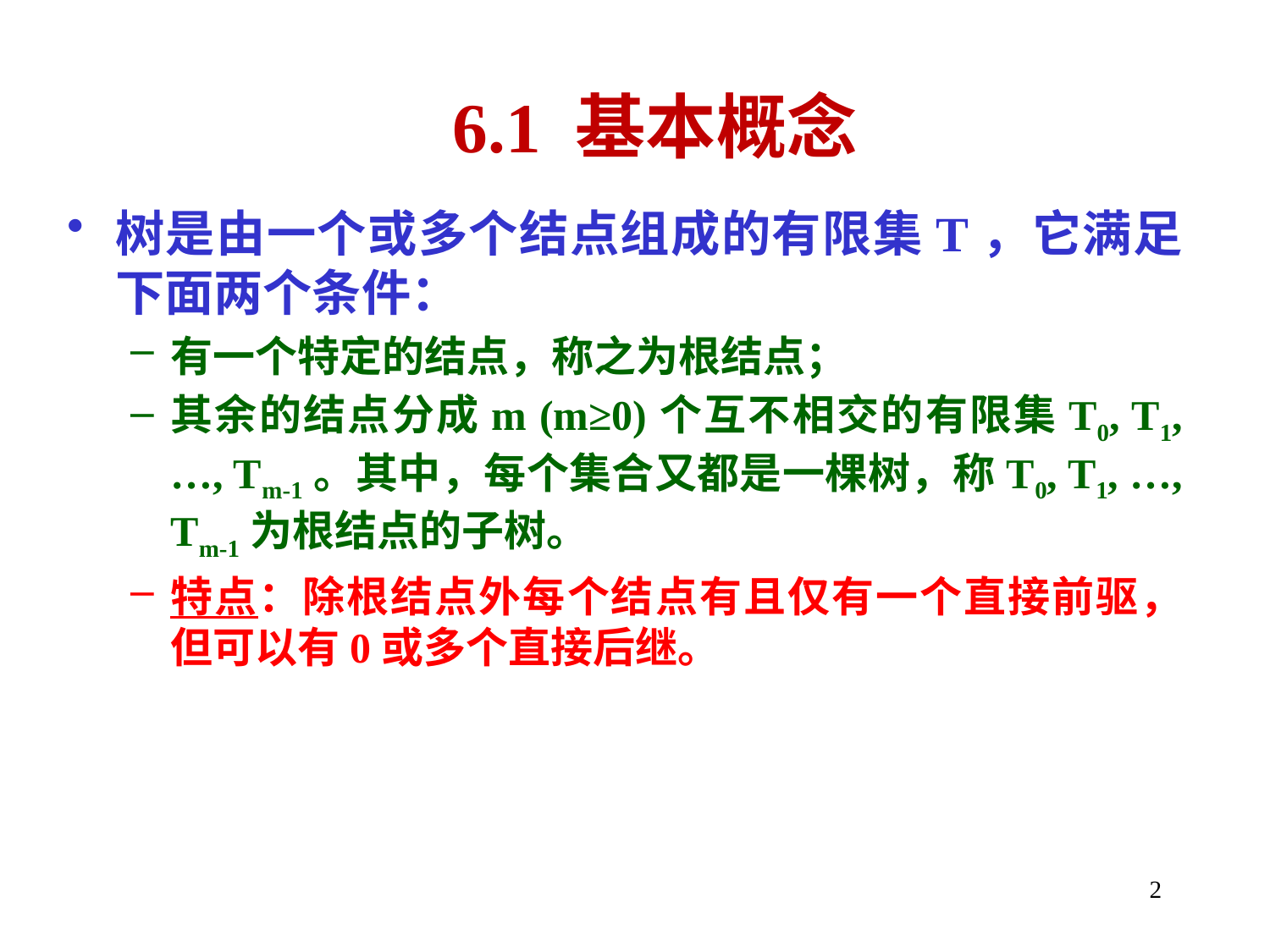

6.1 基本概念
树是由一个或多个结点组成的有限集T，它满足下面两个条件：
有一个特定的结点，称之为根结点；
其余的结点分成m (m≥0)个互不相交的有限集T0, T1, …, Tm-1。其中，每个集合又都是一棵树，称T0, T1, …, Tm-1为根结点的子树。
特点：除根结点外每个结点有且仅有一个直接前驱，但可以有0或多个直接后继。
2